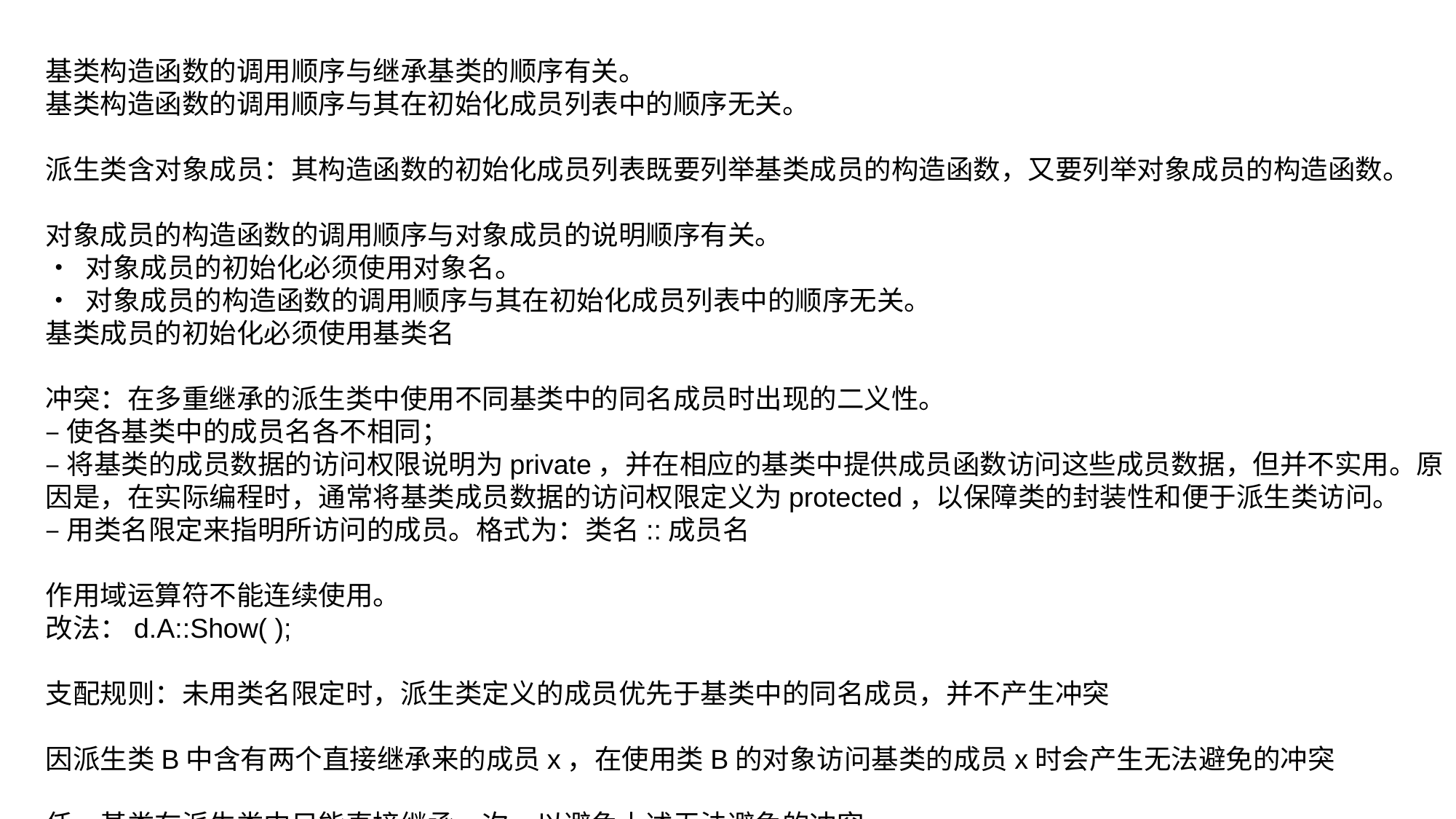

基类构造函数的调用顺序与继承基类的顺序有关。
基类构造函数的调用顺序与其在初始化成员列表中的顺序无关。

派生类含对象成员：其构造函数的初始化成员列表既要列举基类成员的构造函数，又要列举对象成员的构造函数。

对象成员的构造函数的调用顺序与对象成员的说明顺序有关。
• 对象成员的初始化必须使用对象名。
• 对象成员的构造函数的调用顺序与其在初始化成员列表中的顺序无关。
基类成员的初始化必须使用基类名

冲突：在多重继承的派生类中使用不同基类中的同名成员时出现的二义性。
–使各基类中的成员名各不相同；
–将基类的成员数据的访问权限说明为private，并在相应的基类中提供成员函数访问这些成员数据，但并不实用。原因是，在实际编程时，通常将基类成员数据的访问权限定义为protected，以保障类的封装性和便于派生类访问。
–用类名限定来指明所访问的成员。格式为：类名::成员名

作用域运算符不能连续使用。
改法：d.A::Show( );

支配规则：未用类名限定时，派生类定义的成员优先于基类中的同名成员，并不产生冲突

因派生类B中含有两个直接继承来的成员x，在使用类B的对象访问基类的成员x时会产生无法避免的冲突

任一基类在派生类中只能直接继承一次，以避免上述无法避免的冲突